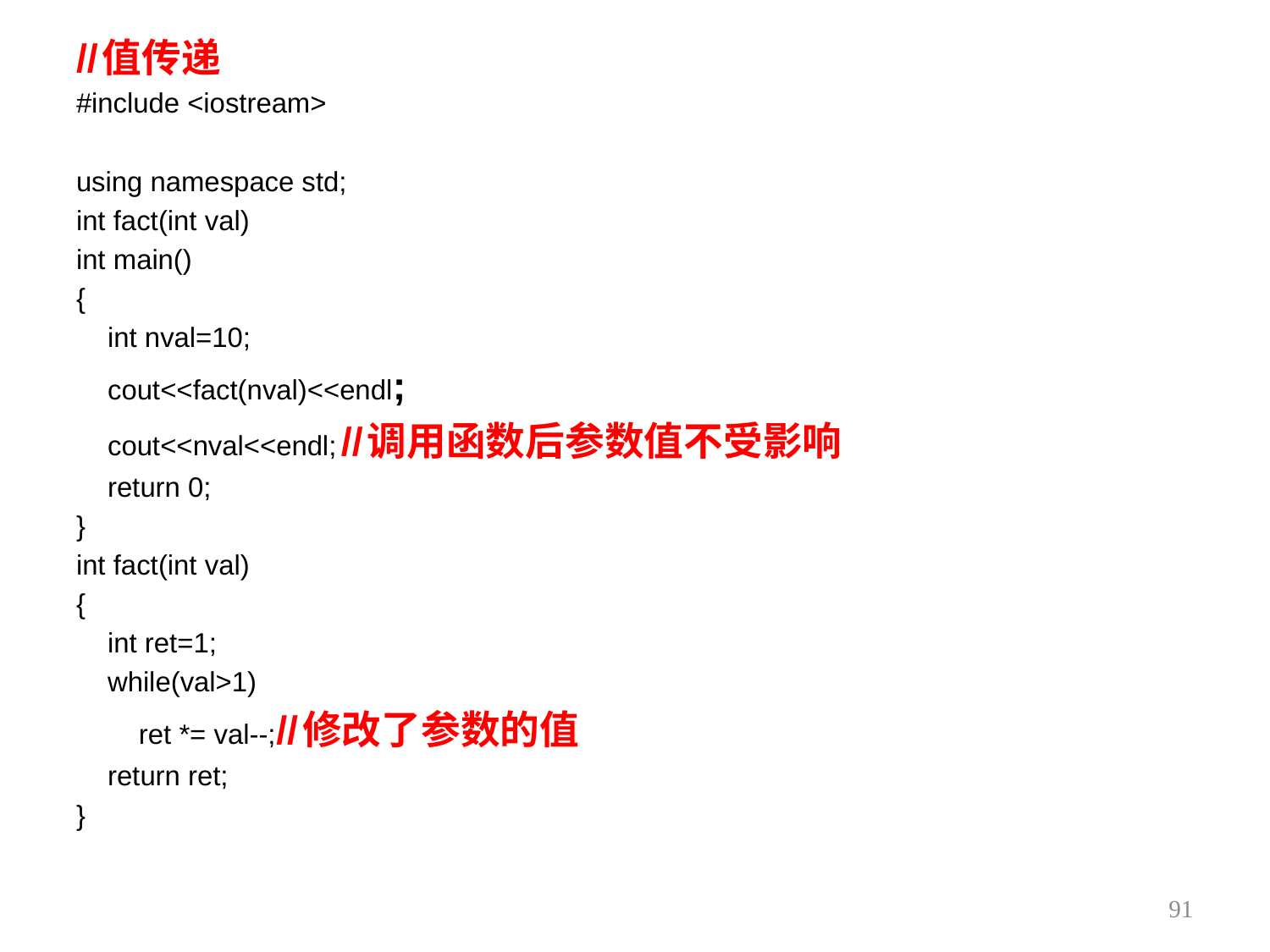

//值传递
#include <iostream>

using namespace std;
int fact(int val)
int main()
{
    int nval=10;
    cout<<fact(nval)<<endl;
    cout<<nval<<endl; //调用函数后参数值不受影响
    return 0;
}
int fact(int val)
{
    int ret=1;
    while(val>1)
        ret *= val--;//修改了参数的值
    return ret;
}

91